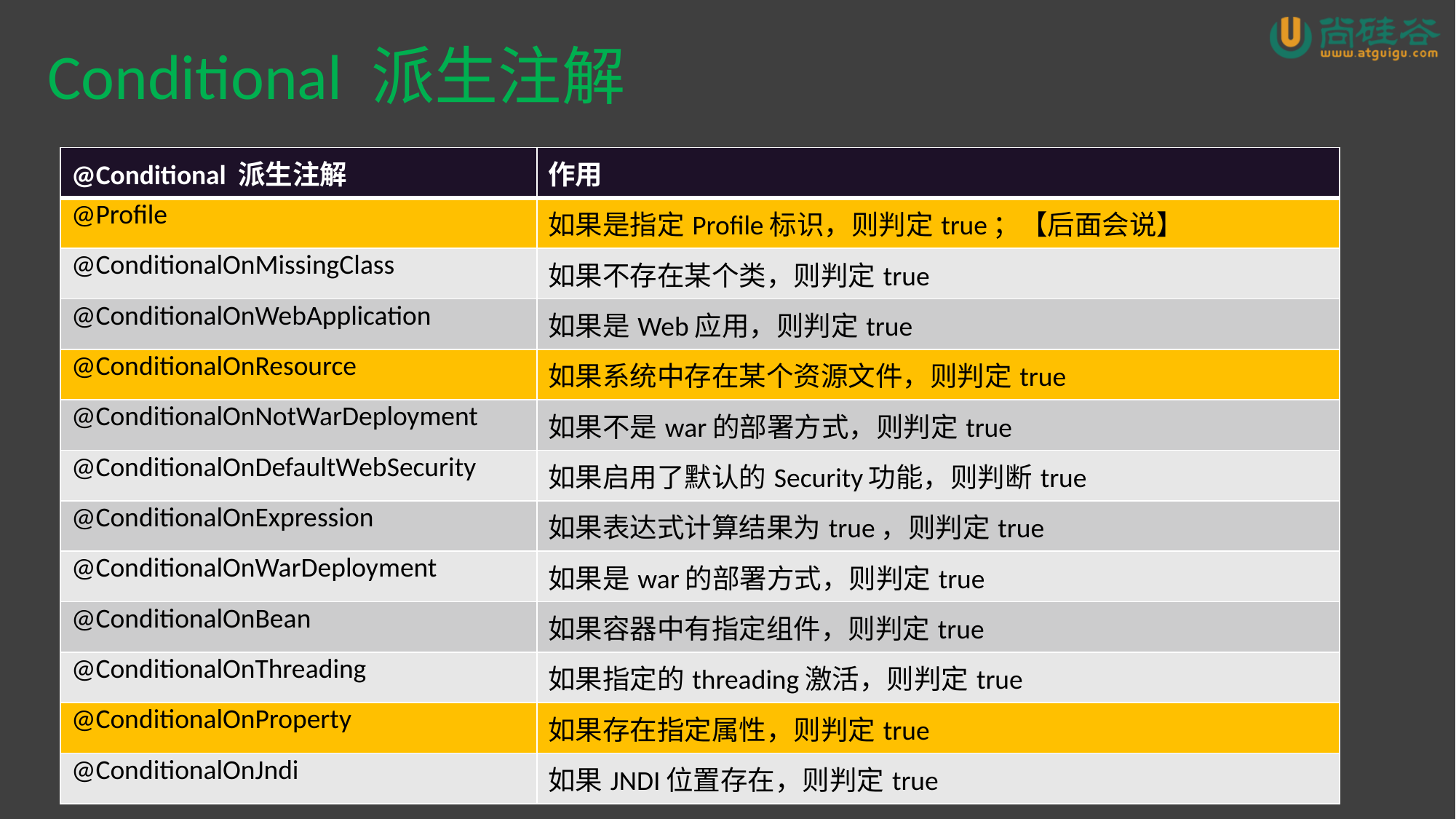

# Conditional 派生注解
| @Conditional 派生注解 | 作用 |
| --- | --- |
| @Profile | 如果是指定Profile标识，则判定true；【后面会说】 |
| @ConditionalOnMissingClass | 如果不存在某个类，则判定true |
| @ConditionalOnWebApplication | 如果是Web应用，则判定true |
| @ConditionalOnResource | 如果系统中存在某个资源文件，则判定true |
| @ConditionalOnNotWarDeployment | 如果不是war的部署方式，则判定true |
| @ConditionalOnDefaultWebSecurity | 如果启用了默认的Security功能，则判断true |
| @ConditionalOnExpression | 如果表达式计算结果为true，则判定true |
| @ConditionalOnWarDeployment | 如果是war的部署方式，则判定true |
| @ConditionalOnBean | 如果容器中有指定组件，则判定true |
| @ConditionalOnThreading | 如果指定的threading激活，则判定true |
| @ConditionalOnProperty | 如果存在指定属性，则判定true |
| @ConditionalOnJndi | 如果JNDI位置存在，则判定true |